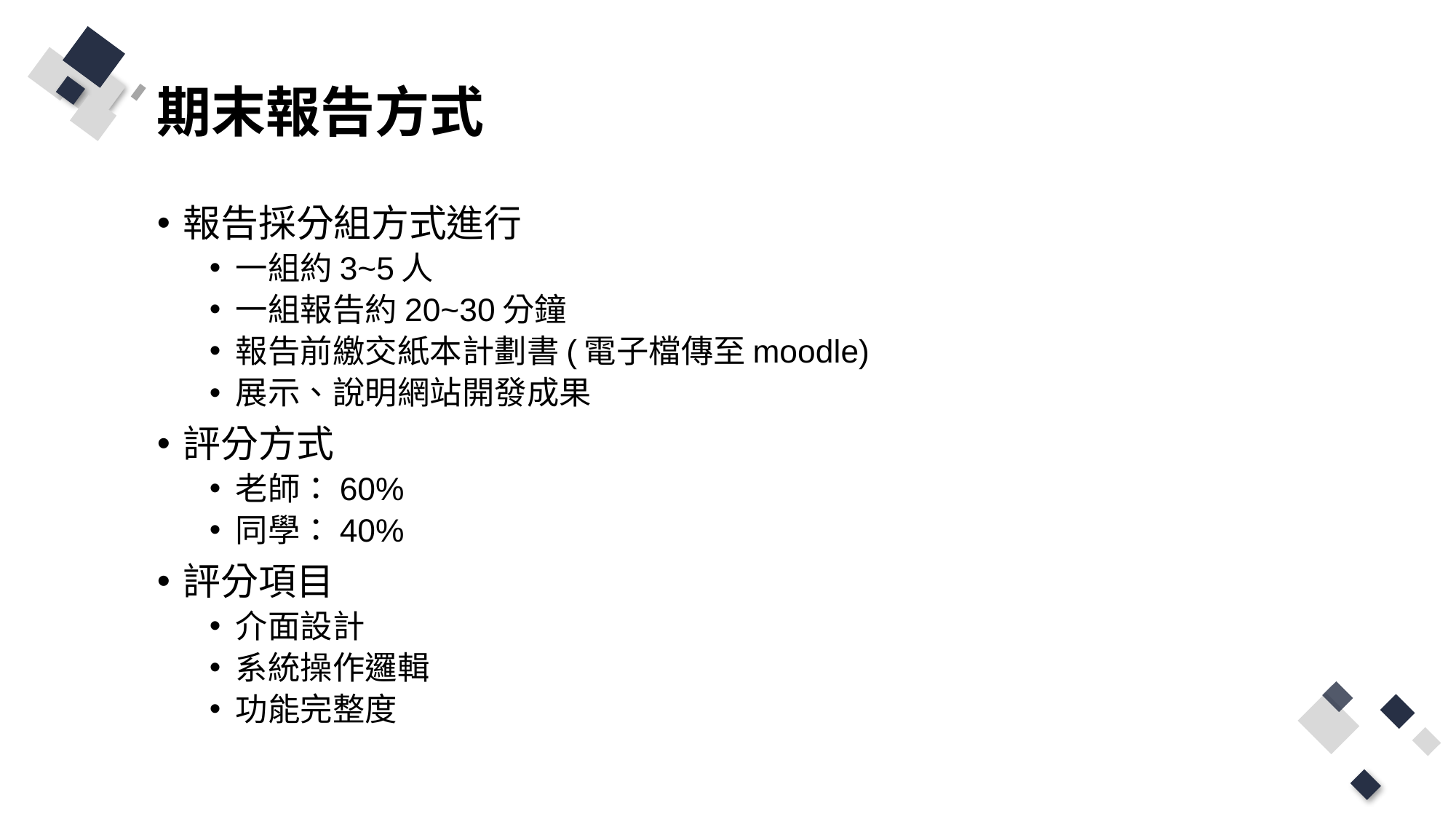

# 期末報告方式
報告採分組方式進行
一組約3~5人
一組報告約20~30分鐘
報告前繳交紙本計劃書(電子檔傳至moodle)
展示、說明網站開發成果
評分方式
老師：60%
同學：40%
評分項目
介面設計
系統操作邏輯
功能完整度